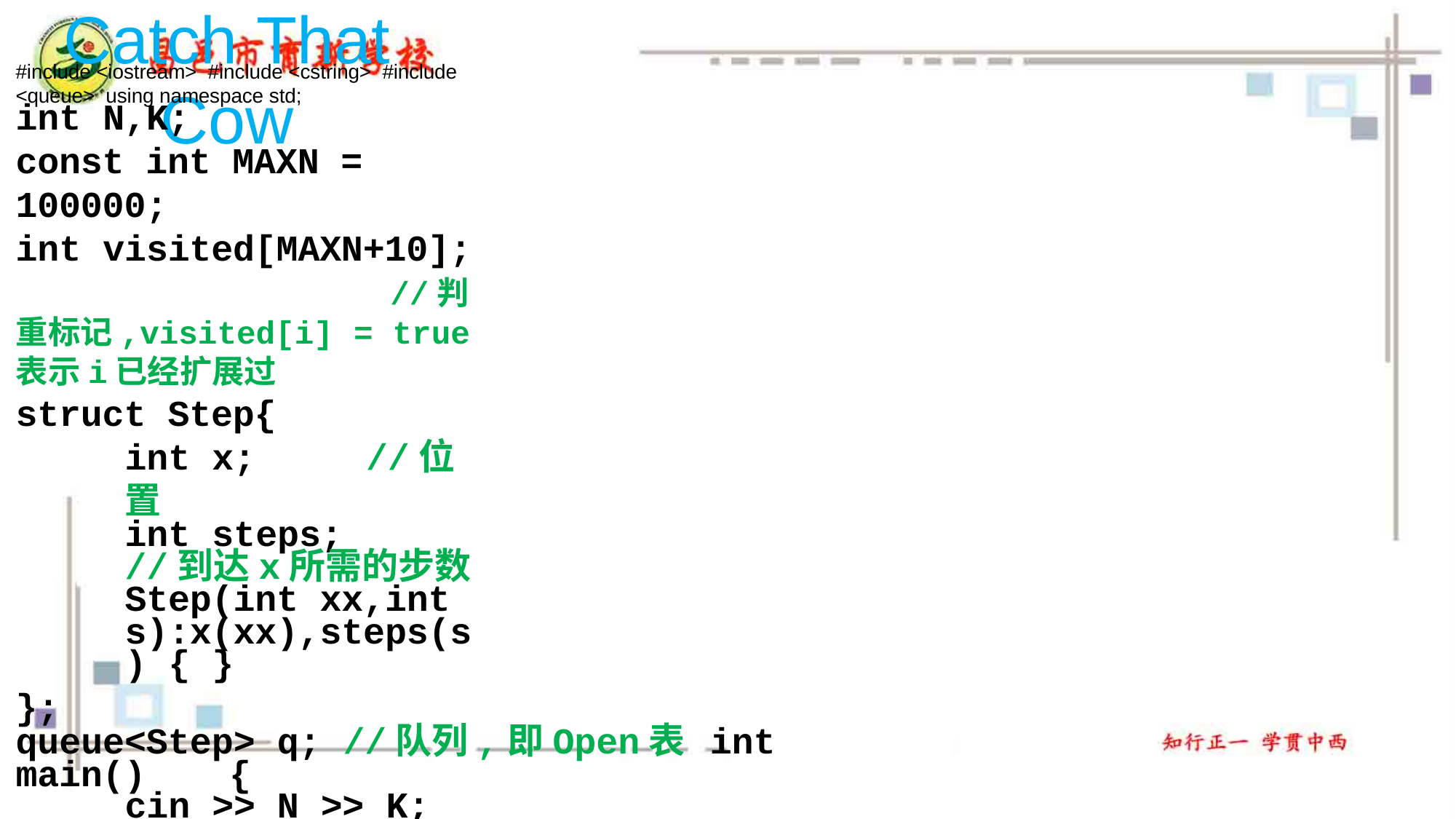

# //poj3278 Catch That Cow
#include <iostream>  #include <cstring>  #include <queue>  using namespace std;
int N,K;
const int MAXN = 100000;
int visited[MAXN+10];	//判重标记,visited[i] = true表示i已经扩展过
struct Step{
int x;	//位置
int steps;	//到达x所需的步数
Step(int xx,int s):x(xx),steps(s) { }
};
queue<Step> q;	//队列,即Open表  int main()	{
cin >> N >> K;
memset(visited,0,sizeof(visited));  q.push(Step(N,0));
visited[N] = 1;
36